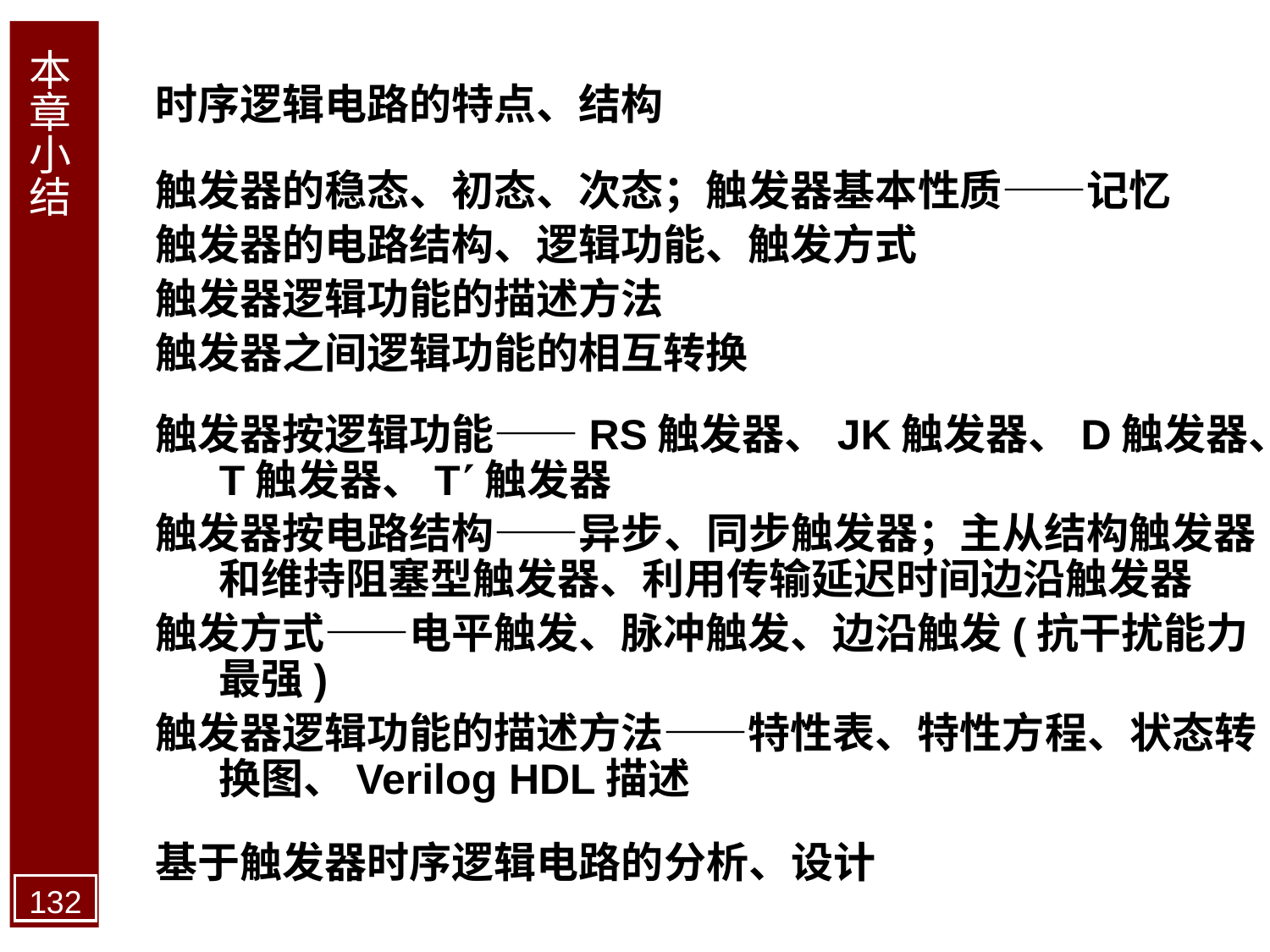

# 本章小结
时序逻辑电路的特点、结构
触发器的稳态、初态、次态；触发器基本性质——记忆
触发器的电路结构、逻辑功能、触发方式
触发器逻辑功能的描述方法
触发器之间逻辑功能的相互转换
触发器按逻辑功能——RS触发器、JK触发器、D触发器、T触发器、T′触发器
触发器按电路结构——异步、同步触发器；主从结构触发器和维持阻塞型触发器、利用传输延迟时间边沿触发器
触发方式——电平触发、脉冲触发、边沿触发(抗干扰能力最强)
触发器逻辑功能的描述方法——特性表、特性方程、状态转换图、Verilog HDL描述
基于触发器时序逻辑电路的分析、设计
132